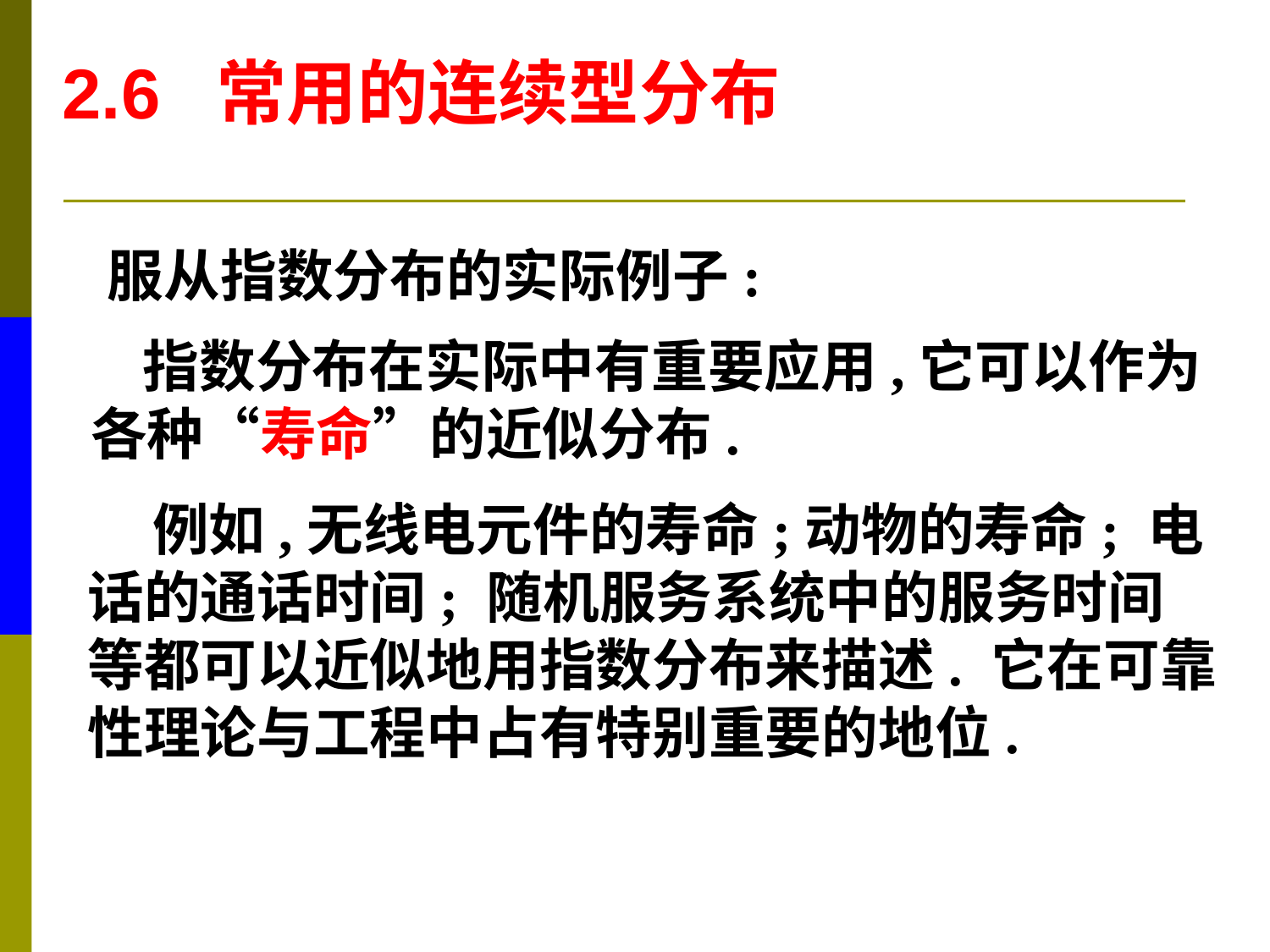

2.6  常用的连续型分布
服从指数分布的实际例子:
   指数分布在实际中有重要应用,它可以作为
各种“寿命”的近似分布.
    例如,无线电元件的寿命;动物的寿命; 电话的通话时间; 随机服务系统中的服务时间等都可以近似地用指数分布来描述. 它在可靠性理论与工程中占有特别重要的地位.